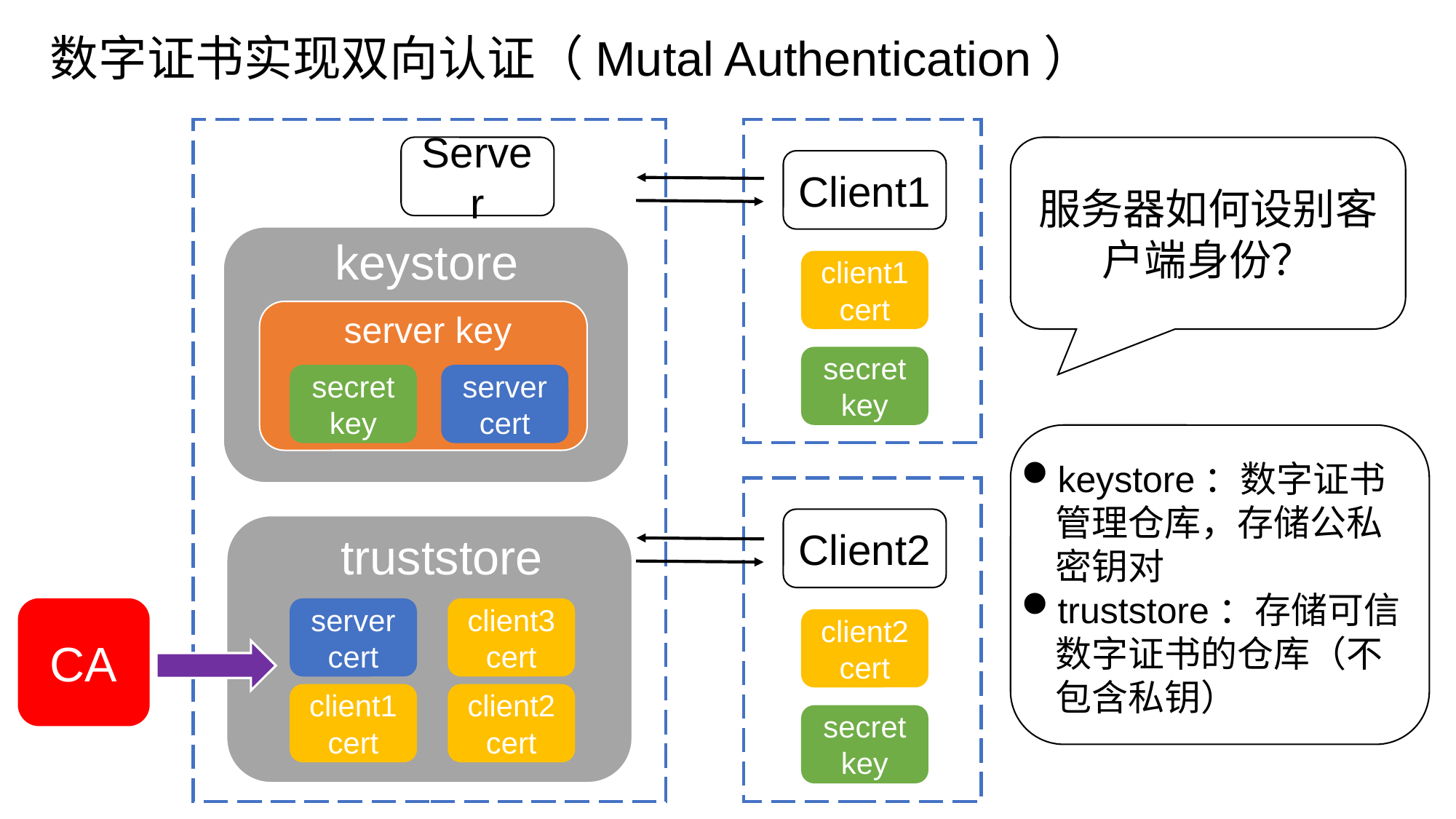

数字证书实现双向认证（Mutal Authentication）

Server

keystore

server key
secret key
server cert

truststore
server cert
client3 cert
client2 cert
client1 cert

Client1
client1 cert
secret key

Client2
client2 cert
secret key
CA

服务器如何设别客户端身份？

keystore：数字证书管理仓库，存储公私密钥对
truststore：存储可信数字证书的仓库（不包含私钥）